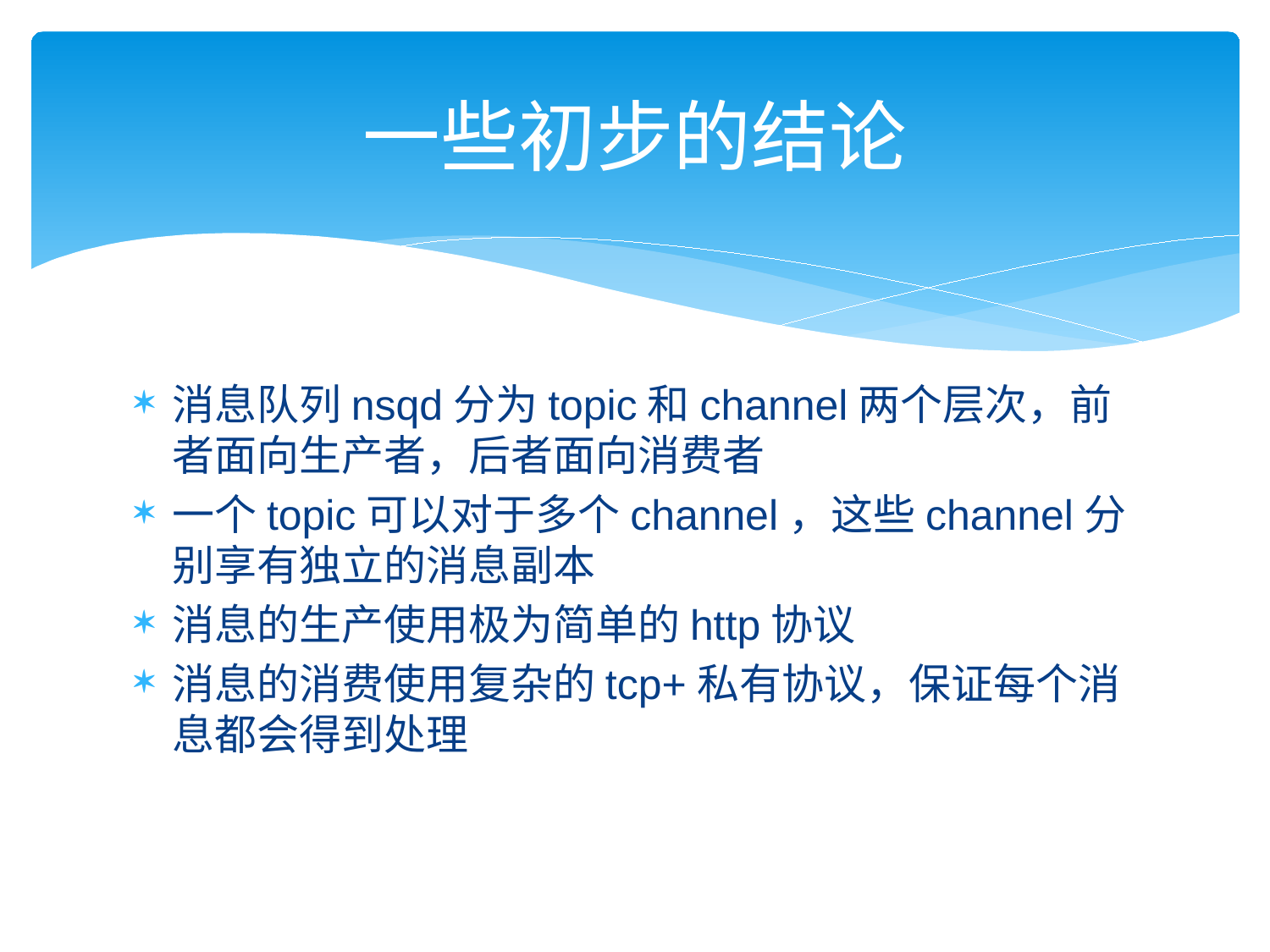

# 一些初步的结论
消息队列nsqd分为topic和channel两个层次，前者面向生产者，后者面向消费者
一个topic可以对于多个channel，这些channel分别享有独立的消息副本
消息的生产使用极为简单的http协议
消息的消费使用复杂的tcp+私有协议，保证每个消息都会得到处理